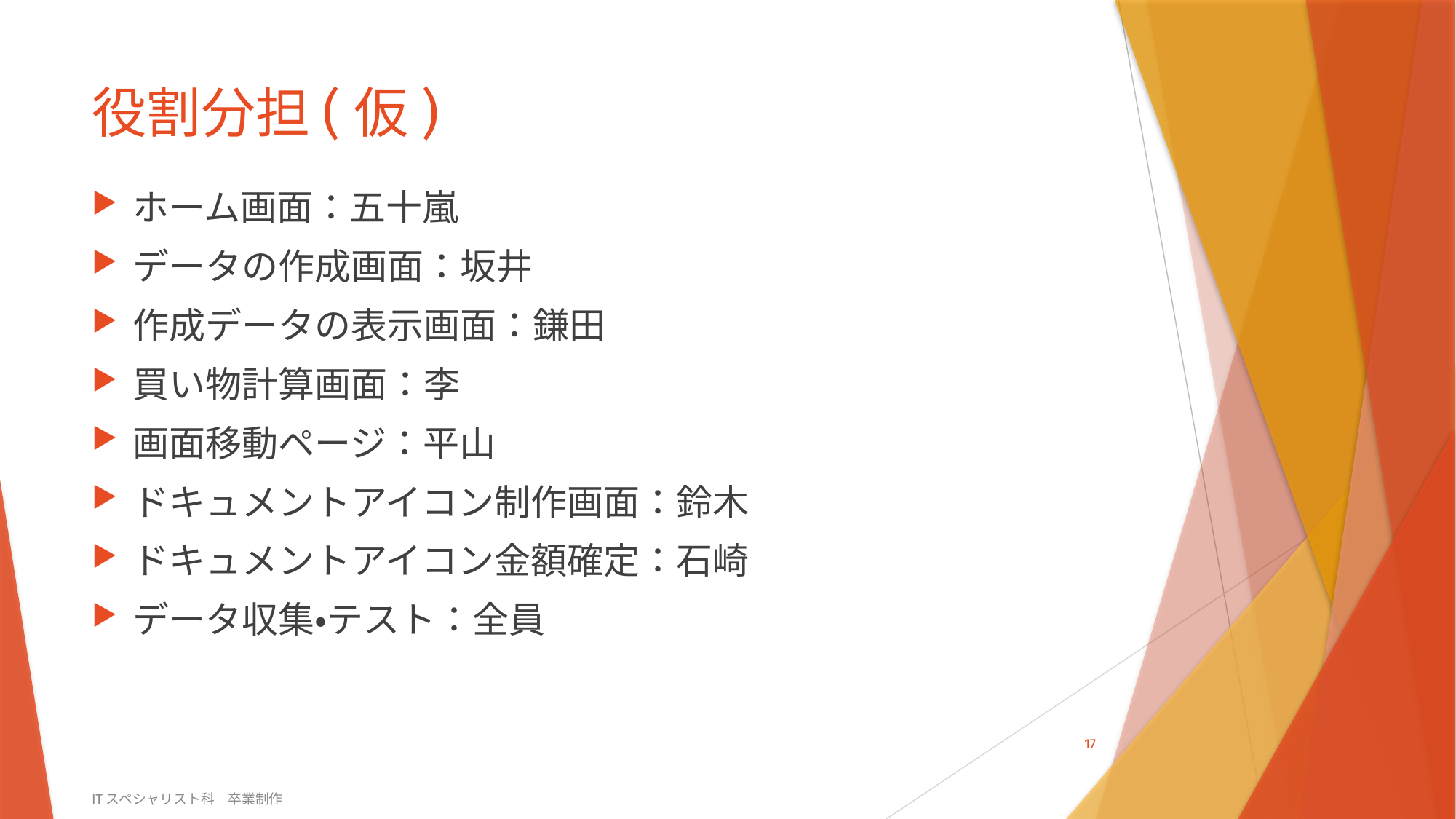

# 役割分担(仮)
ホーム画面：五十嵐
データの作成画面：坂井
作成データの表示画面：鎌田
買い物計算画面：李
画面移動ページ：平山
ドキュメントアイコン制作画面：鈴木
ドキュメントアイコン金額確定：石崎
データ収集・テスト：全員
17
ITスペシャリスト科　卒業制作